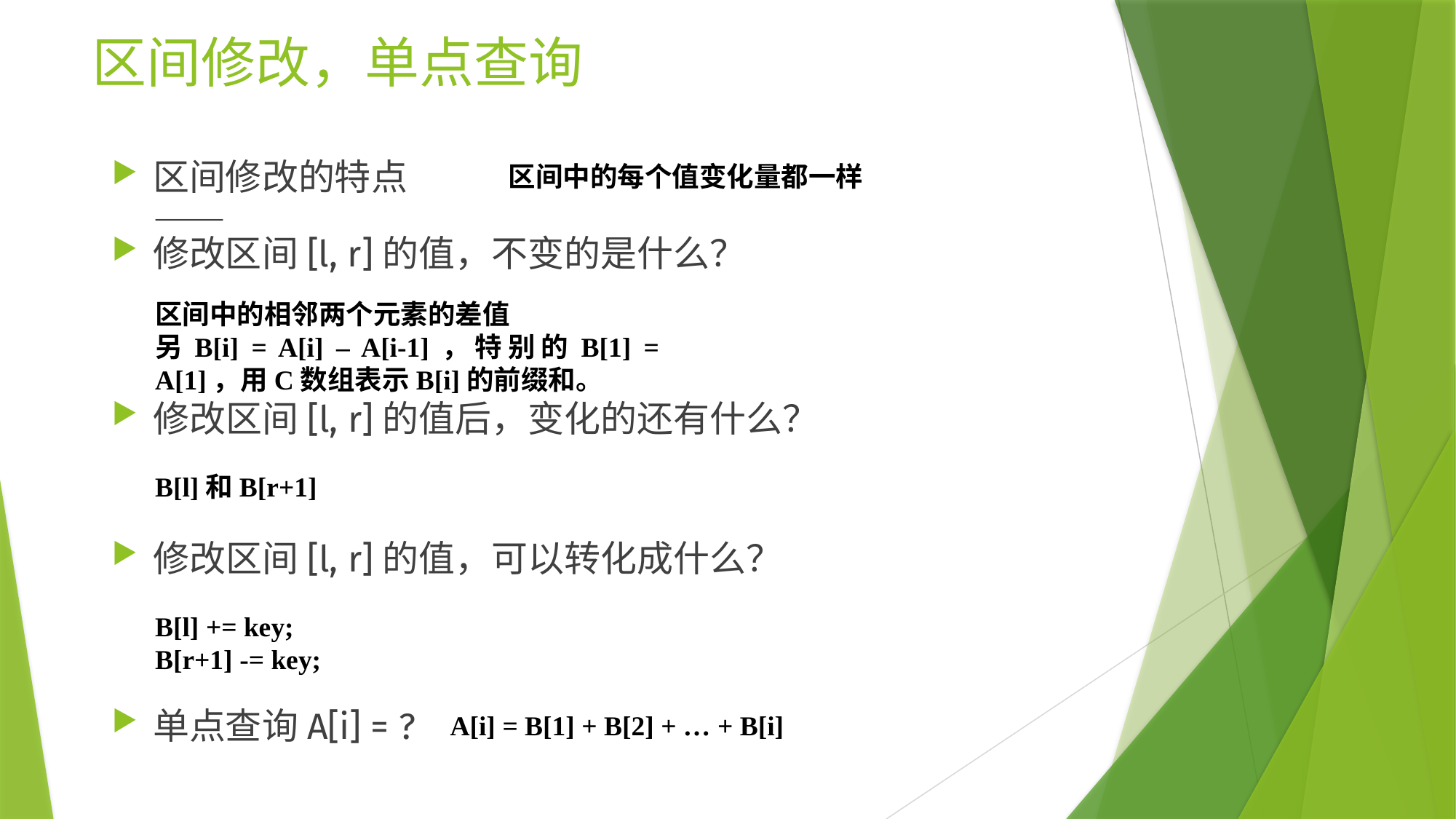

# 区间修改，单点查询
区间修改的特点——
区间中的每个值变化量都一样
修改区间[l, r]的值，不变的是什么？
区间中的相邻两个元素的差值
另B[i] = A[i] – A[i-1]，特别的B[1] = A[1]，用C数组表示B[i]的前缀和。
修改区间[l, r]的值后，变化的还有什么？
B[l]和B[r+1]
修改区间[l, r]的值，可以转化成什么？
B[l] += key;
B[r+1] -= key;
单点查询A[i] = ?
A[i] = B[1] + B[2] + … + B[i]